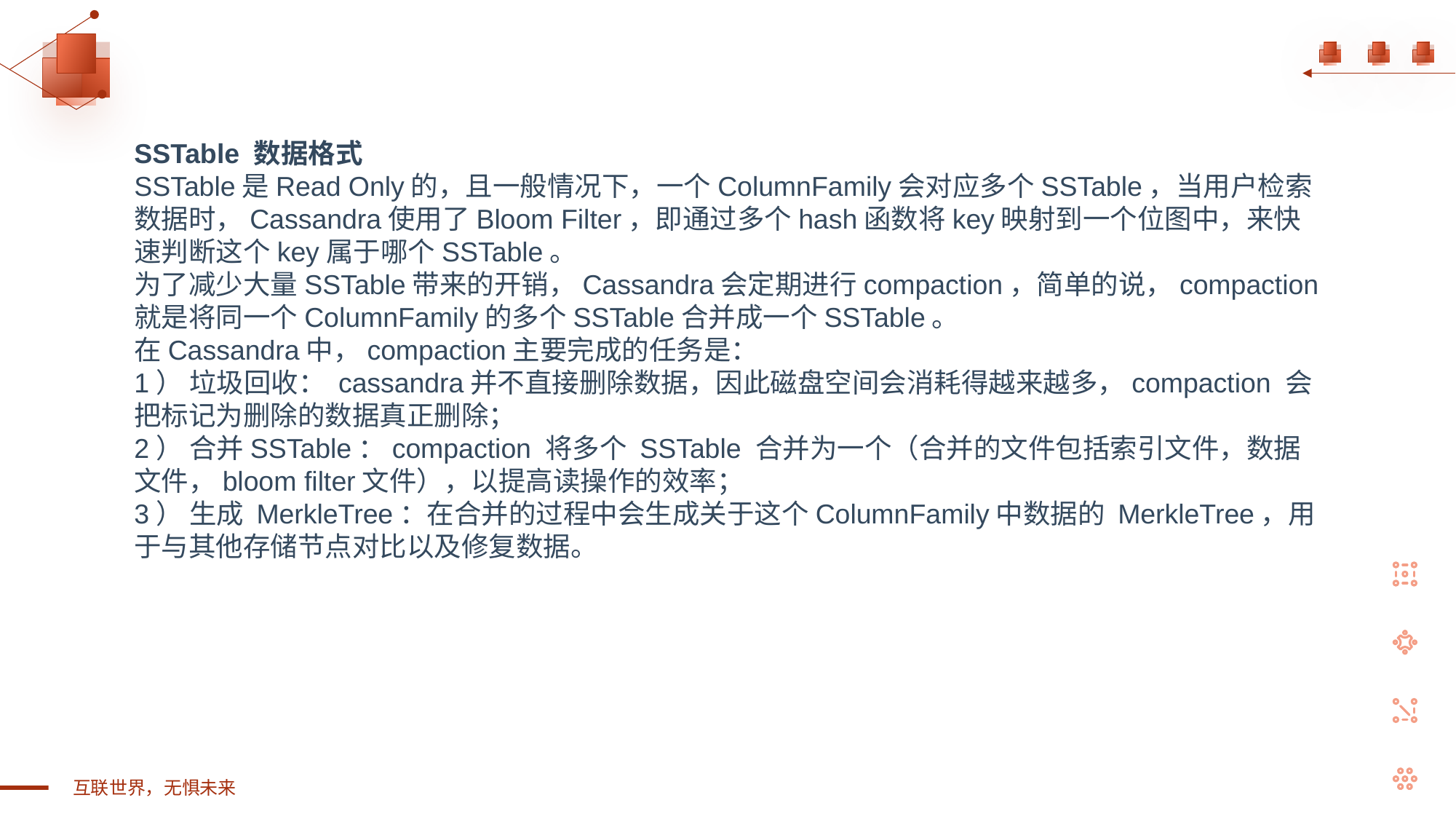

SSTable 数据格式
SSTable是Read Only的，且一般情况下，一个ColumnFamily会对应多个SSTable，当用户检索数据时，Cassandra使用了Bloom Filter，即通过多个hash函数将key映射到一个位图中，来快速判断这个key属于哪个SSTable。
为了减少大量SSTable带来的开销，Cassandra会定期进行compaction，简单的说，compaction就是将同一个ColumnFamily的多个SSTable合并成一个SSTable。
在Cassandra中，compaction主要完成的任务是：
1） 垃圾回收： cassandra并不直接删除数据，因此磁盘空间会消耗得越来越多，compaction 会把标记为删除的数据真正删除；
2） 合并SSTable：compaction 将多个 SSTable 合并为一个（合并的文件包括索引文件，数据文件，bloom filter文件），以提高读操作的效率；
3） 生成 MerkleTree：在合并的过程中会生成关于这个ColumnFamily中数据的 MerkleTree，用于与其他存储节点对比以及修复数据。